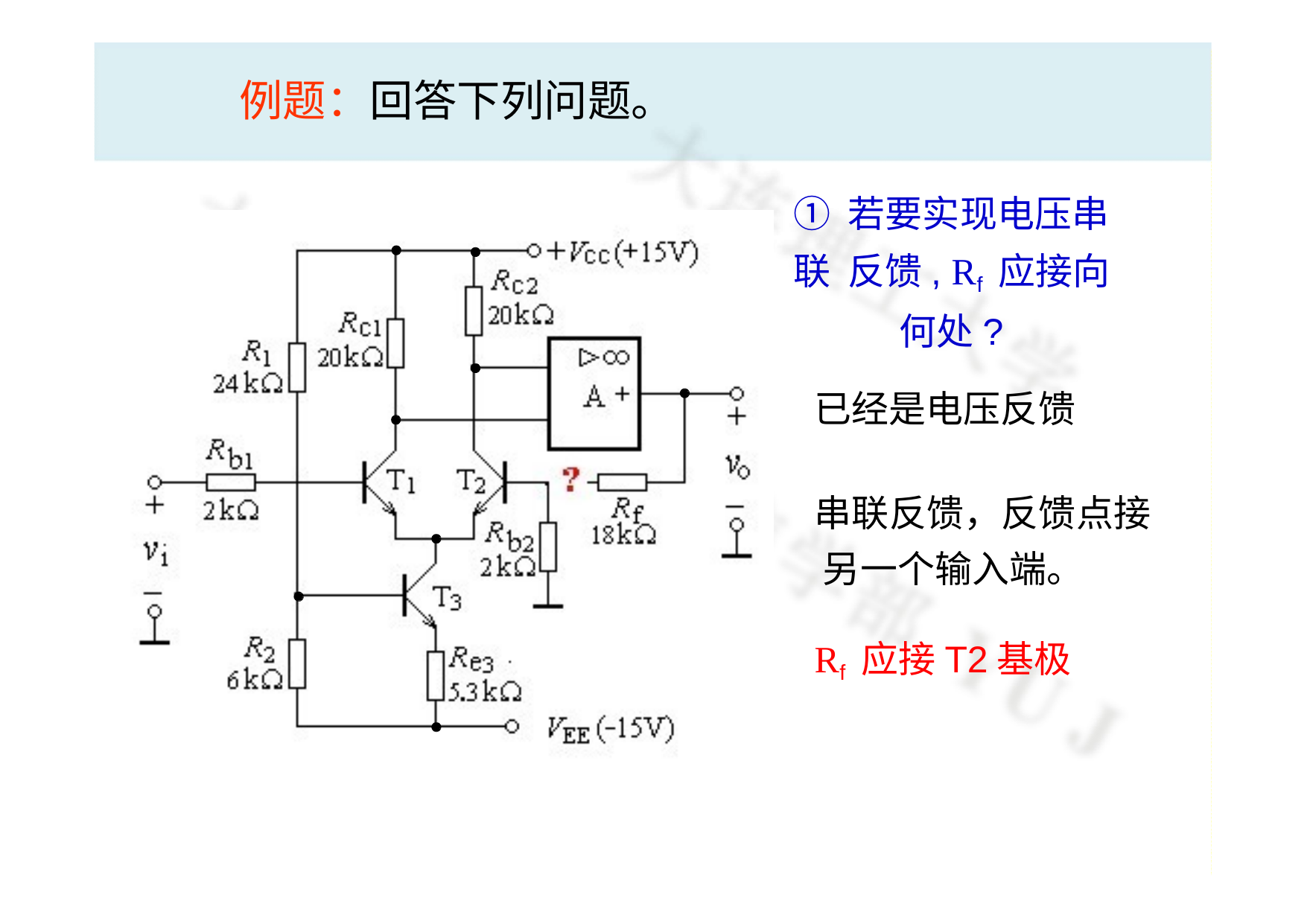

# 例题：回答下列问题。
① 若要实现电压串联  反馈, Rf 应接向何处?
已经是电压反馈

串联反馈，反馈点接  另一个输入端。

Rf 应接T2基极